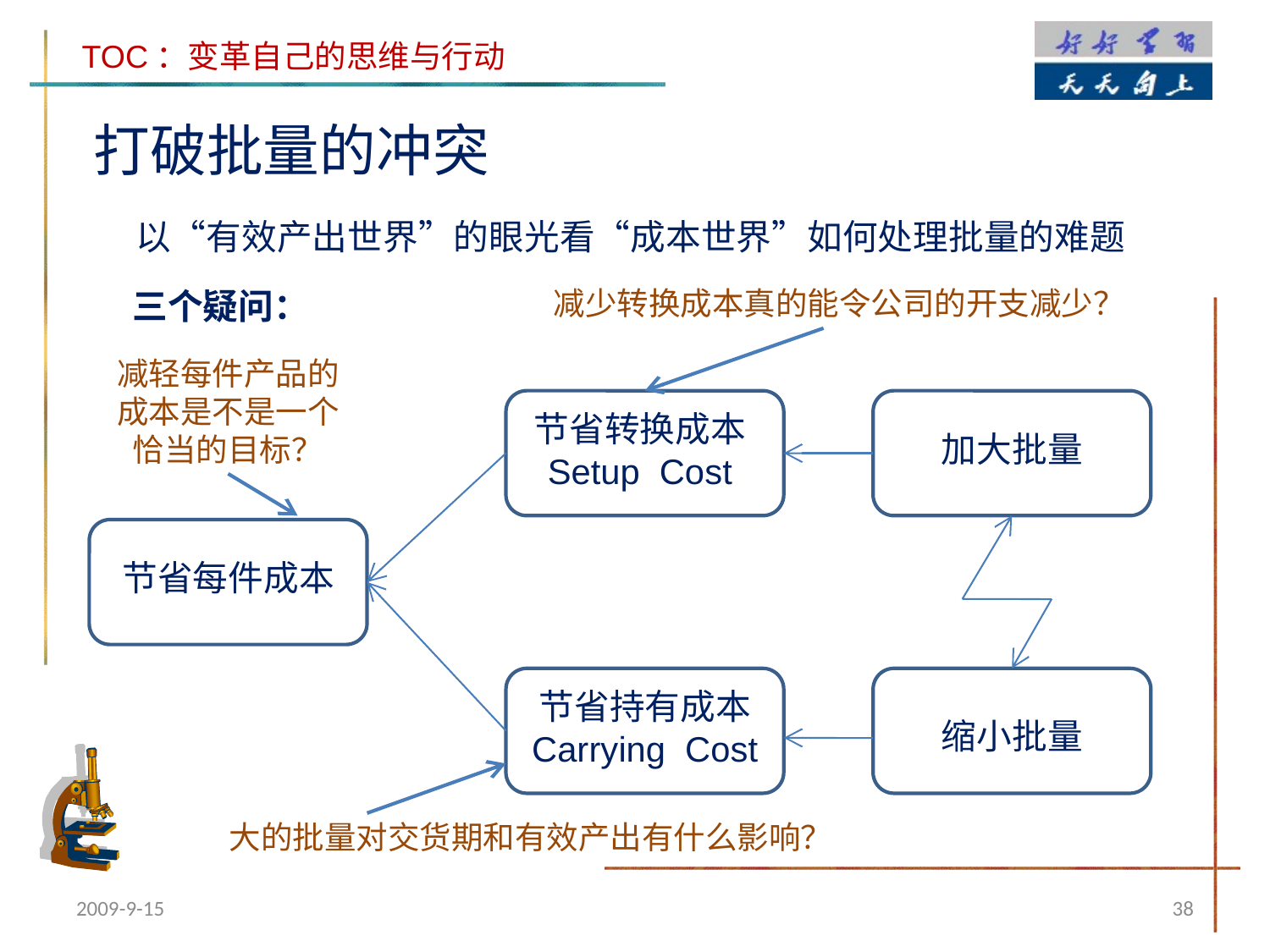

打破批量的冲突
以“有效产出世界”的眼光看“成本世界”如何处理批量的难题
三个疑问：
减少转换成本真的能令公司的开支减少？
减轻每件产品的成本是不是一个恰当的目标？

节省转换成本
Setup  Cost
加大批量

节省每件成本

节省持有成本
Carrying  Cost
缩小批量
大的批量对交货期和有效产出有什么影响？
2009-9-15
38